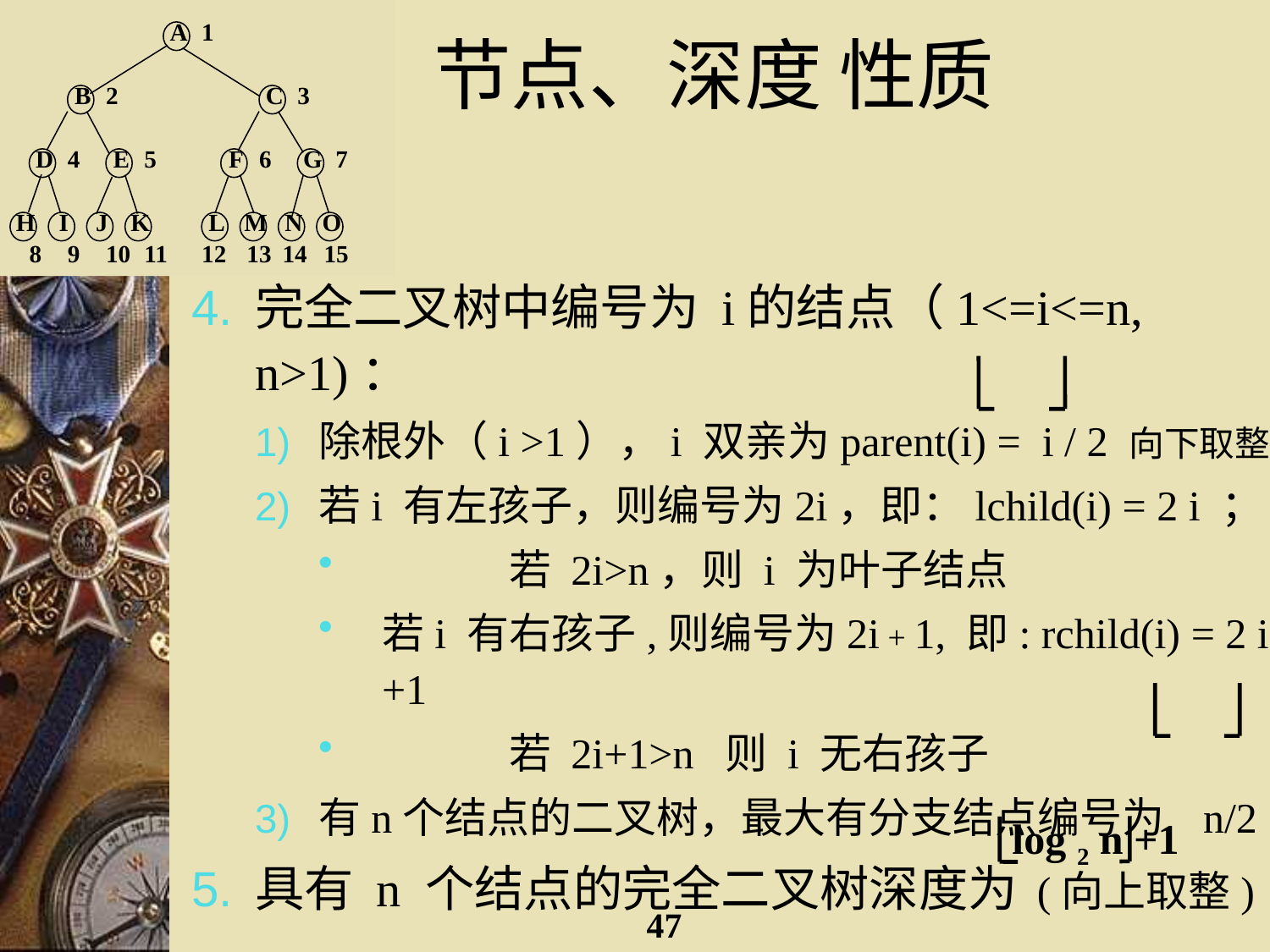

# 节点、深度 性质
A

1

B

2
C

3

D

4
E

5
F

6
G

7

H

I

J

K

L

M

N

O

8
9
10
11
12
13
14
15

完全二叉树中编号为 i的结点（1<=i<=n, n>1)：
除根外（i >1），i 双亲为parent(i) =  i / 2 向下取整；
若i 有左孩子，则编号为2i，即：lchild(i) = 2 i ；
	若 2i>n，则 i 为叶子结点
若i 有右孩子,则编号为2i + 1, 即: rchild(i) = 2 i +1
	若 2i+1>n  则 i 无右孩子
有n个结点的二叉树，最大有分支结点编号为   n/2
具有 n 个结点的完全二叉树深度为 (向上取整)

log 2 n +1